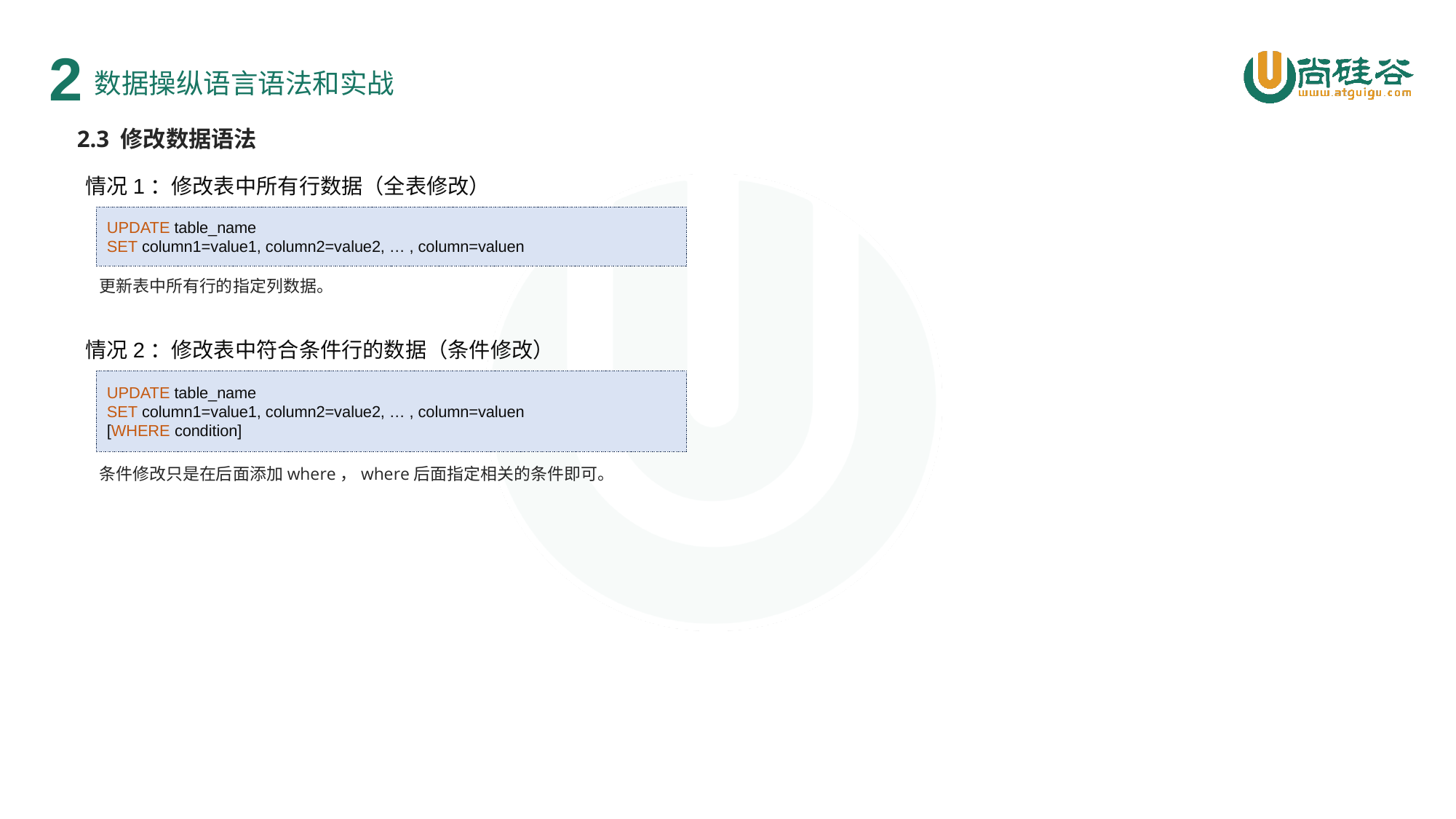

2
数据操纵语言语法和实战
2.3 修改数据语法
情况1：修改表中所有行数据（全表修改）
UPDATE table_name
SET column1=value1, column2=value2, … , column=valuen
更新表中所有行的指定列数据。
情况2：修改表中符合条件行的数据（条件修改）
UPDATE table_name
SET column1=value1, column2=value2, … , column=valuen
[WHERE condition]
条件修改只是在后面添加where，where后面指定相关的条件即可。